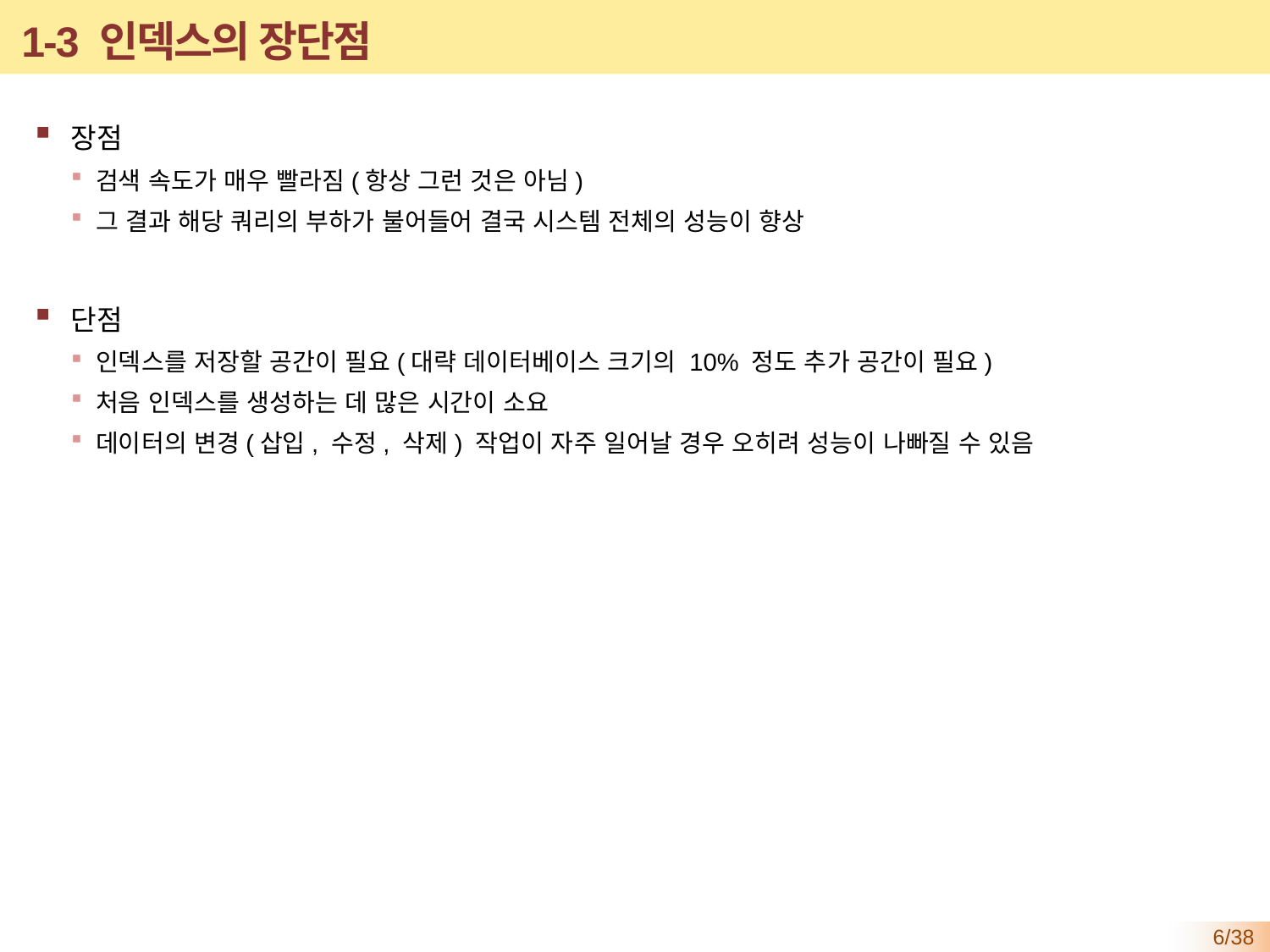

# 1-3 인덱스의 장단점
장점
검색 속도가 매우 빨라짐(항상 그런 것은 아님)
그 결과 해당 쿼리의 부하가 불어들어 결국 시스템 전체의 성능이 향상

단점
인덱스를 저장할 공간이 필요(대략 데이터베이스 크기의 10% 정도 추가 공간이 필요)
처음 인덱스를 생성하는 데 많은 시간이 소요
데이터의 변경(삽입, 수정, 삭제) 작업이 자주 일어날 경우 오히려 성능이 나빠질 수 있음